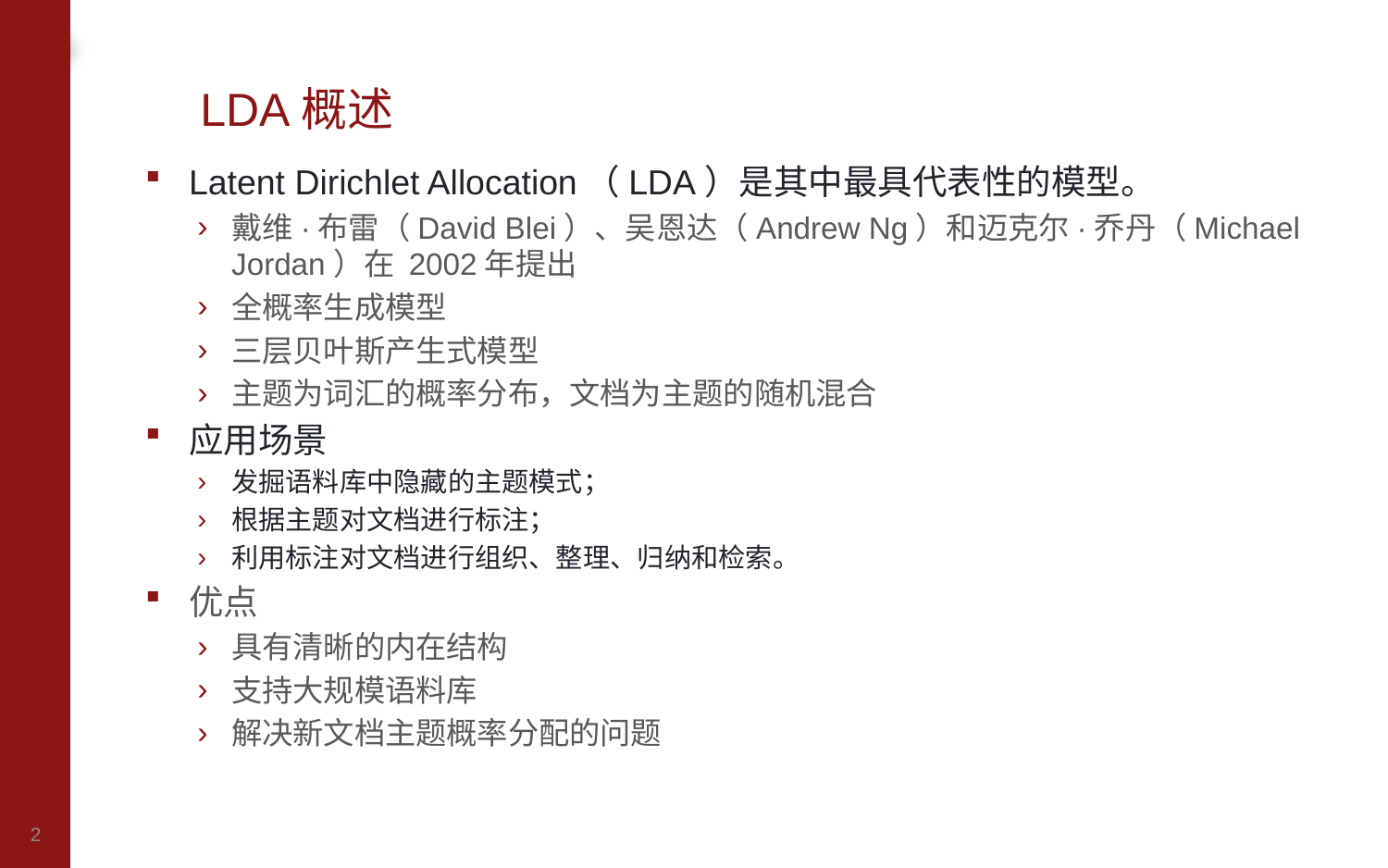

# LDA概述
Latent Dirichlet Allocation（LDA）是其中最具代表性的模型。
戴维·布雷（David Blei）、吴恩达（Andrew Ng）和迈克尔·乔丹（Michael Jordan）在 2002年提出
全概率生成模型
三层贝叶斯产生式模型
主题为词汇的概率分布，文档为主题的随机混合
应用场景
发掘语料库中隐藏的主题模式；
根据主题对文档进行标注；
利用标注对文档进行组织、整理、归纳和检索。
优点
具有清晰的内在结构
支持大规模语料库
解决新文档主题概率分配的问题

2